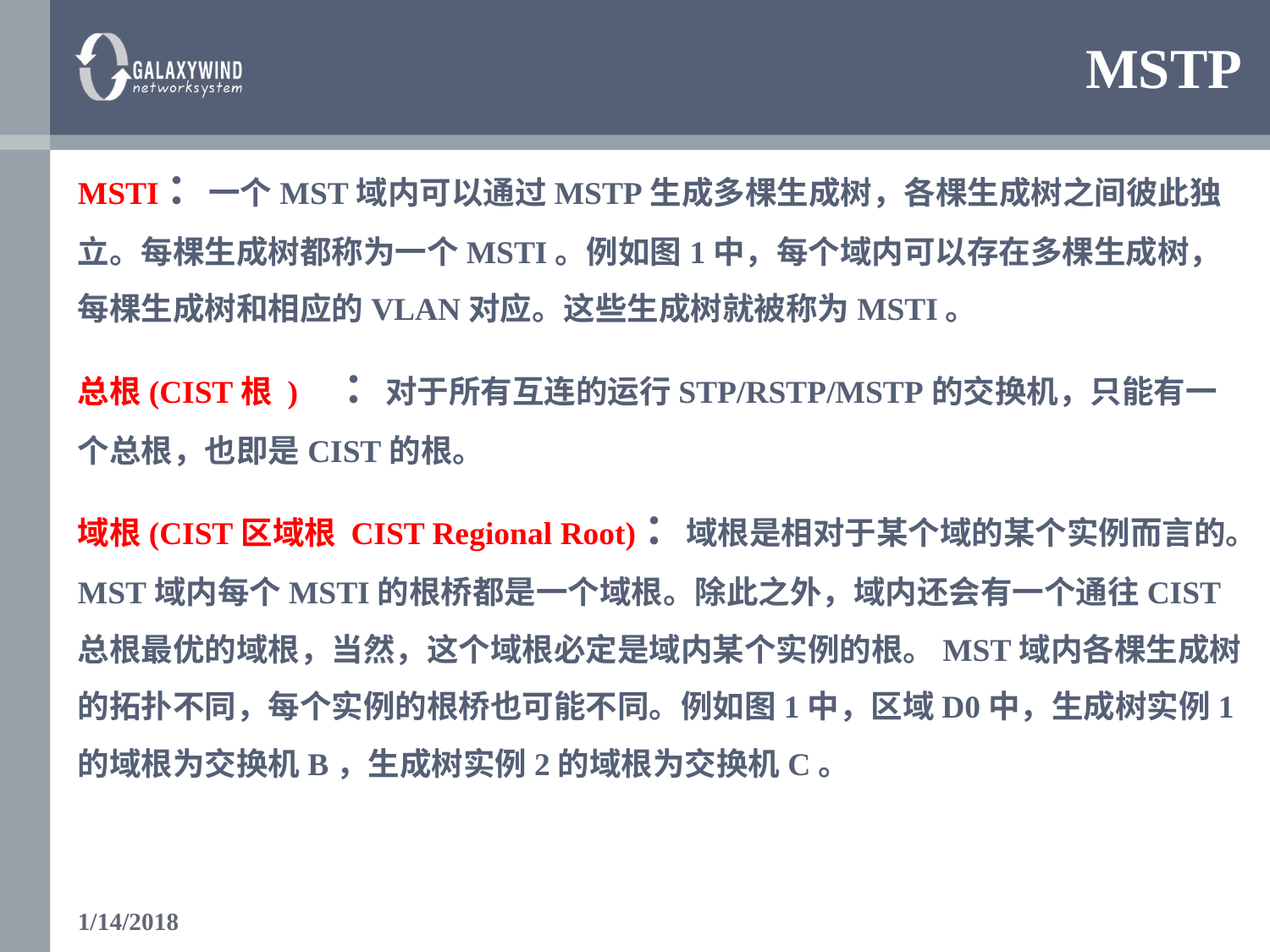

# MSTP
MSTI：一个MST域内可以通过MSTP生成多棵生成树，各棵生成树之间彼此独立。每棵生成树都称为一个MSTI。例如图1中，每个域内可以存在多棵生成树，每棵生成树和相应的VLAN对应。这些生成树就被称为MSTI。
总根(CIST根 )    ：对于所有互连的运行STP/RSTP/MSTP的交换机，只能有一个总根，也即是CIST的根。
域根(CIST区域根 CIST Regional Root)：域根是相对于某个域的某个实例而言的。MST域内每个MSTI的根桥都是一个域根。除此之外，域内还会有一个通往CIST总根最优的域根，当然，这个域根必定是域内某个实例的根。MST域内各棵生成树的拓扑不同，每个实例的根桥也可能不同。例如图1中，区域D0中，生成树实例1的域根为交换机B，生成树实例2的域根为交换机C。

1/14/2018